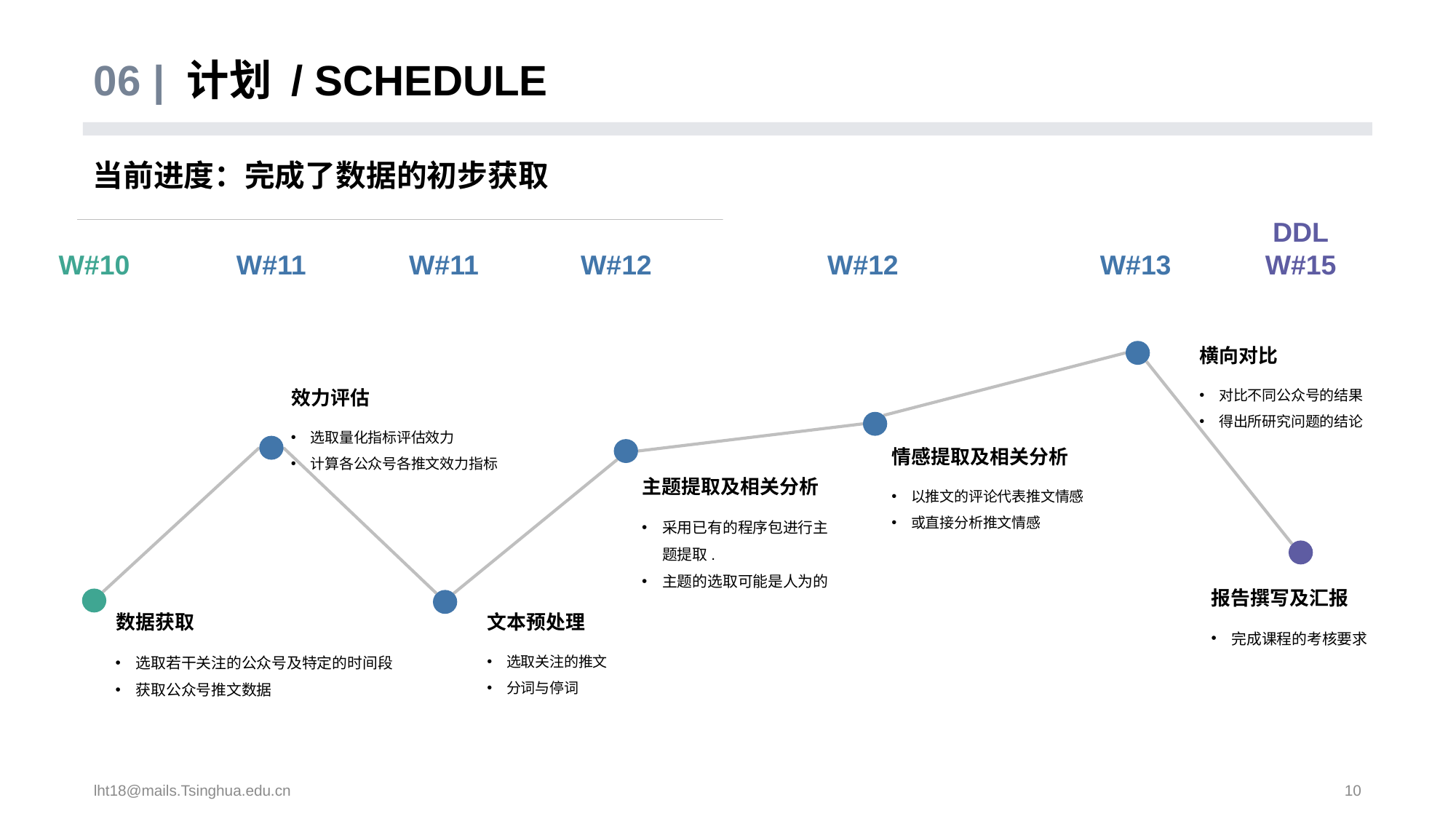

# 06 | 计划 / SCHEDULE
当前进度：完成了数据的初步获取
DDL
W#15
W#10
W#11
W#11
W#12
W#12
W#13
横向对比

对比不同公众号的结果
得出所研究问题的结论
效力评估

选取量化指标评估效力
计算各公众号各推文效力指标

情感提取及相关分析

主题提取及相关分析
以推文的评论代表推文情感
或直接分析推文情感
采用已有的程序包进行主题提取.
主题的选取可能是人为的

报告撰写及汇报

数据获取
文本预处理
完成课程的考核要求
选取若干关注的公众号及特定的时间段
获取公众号推文数据
选取关注的推文
分词与停词
lht18@mails.Tsinghua.edu.cn
10